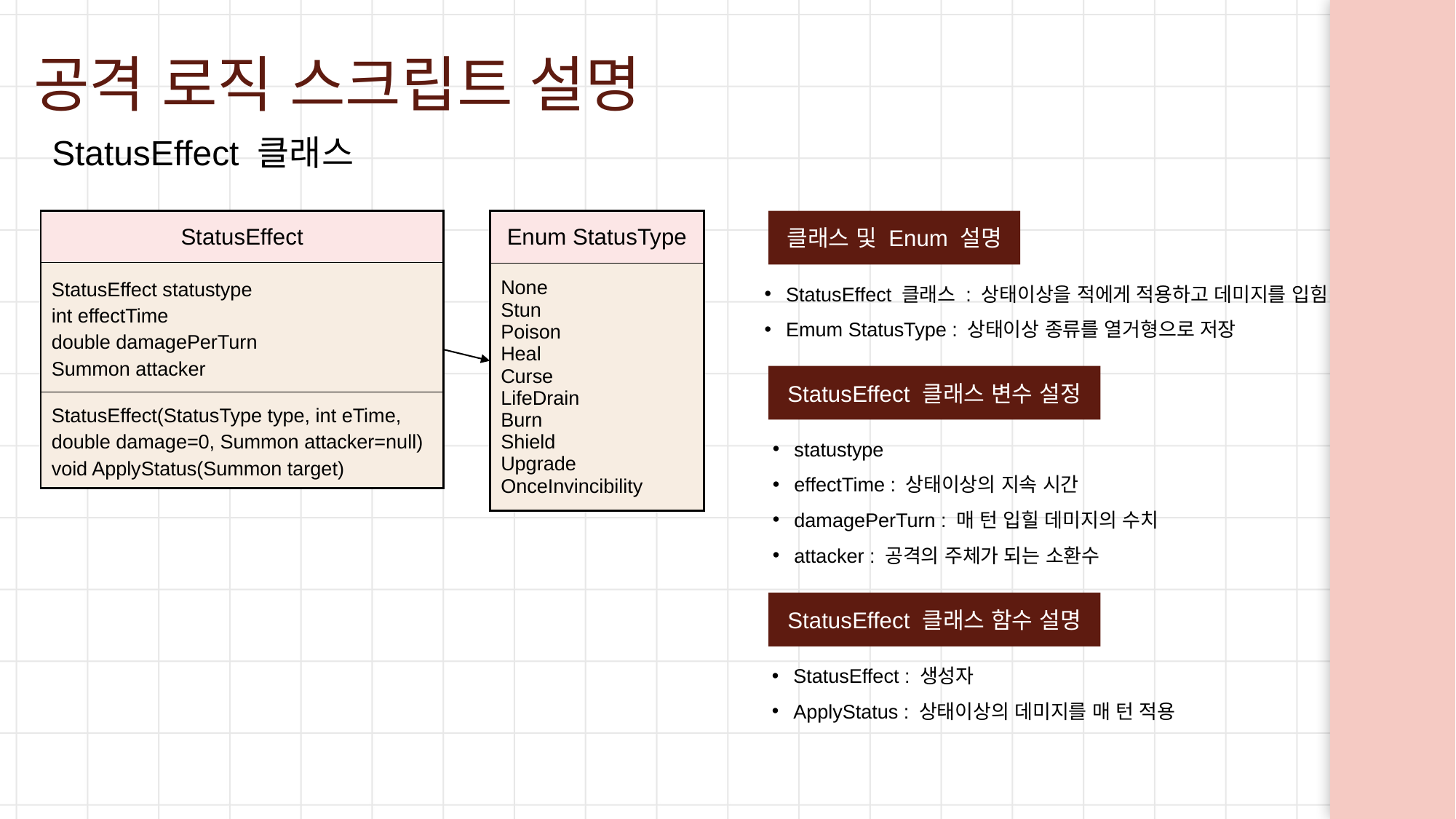

공격 로직 스크립트 설명
StatusEffect 클래스
| StatusEffect |
| --- |
| StatusEffect statustype int effectTime double damagePerTurn Summon attacker |
| StatusEffect(StatusType type, int eTime, double damage=0, Summon attacker=null) void ApplyStatus(Summon target) |
| Enum StatusType |
| --- |
| None Stun Poison Heal Curse LifeDrain Burn Shield Upgrade OnceInvincibility |
클래스 및 Enum 설명
StatusEffect 클래스 : 상태이상을 적에게 적용하고 데미지를 입힘
Emum StatusType : 상태이상 종류를 열거형으로 저장
StatusEffect 클래스 변수 설정
statustype
effectTime : 상태이상의 지속 시간
damagePerTurn : 매 턴 입힐 데미지의 수치
attacker : 공격의 주체가 되는 소환수
StatusEffect 클래스 함수 설명
StatusEffect : 생성자
ApplyStatus : 상태이상의 데미지를 매 턴 적용